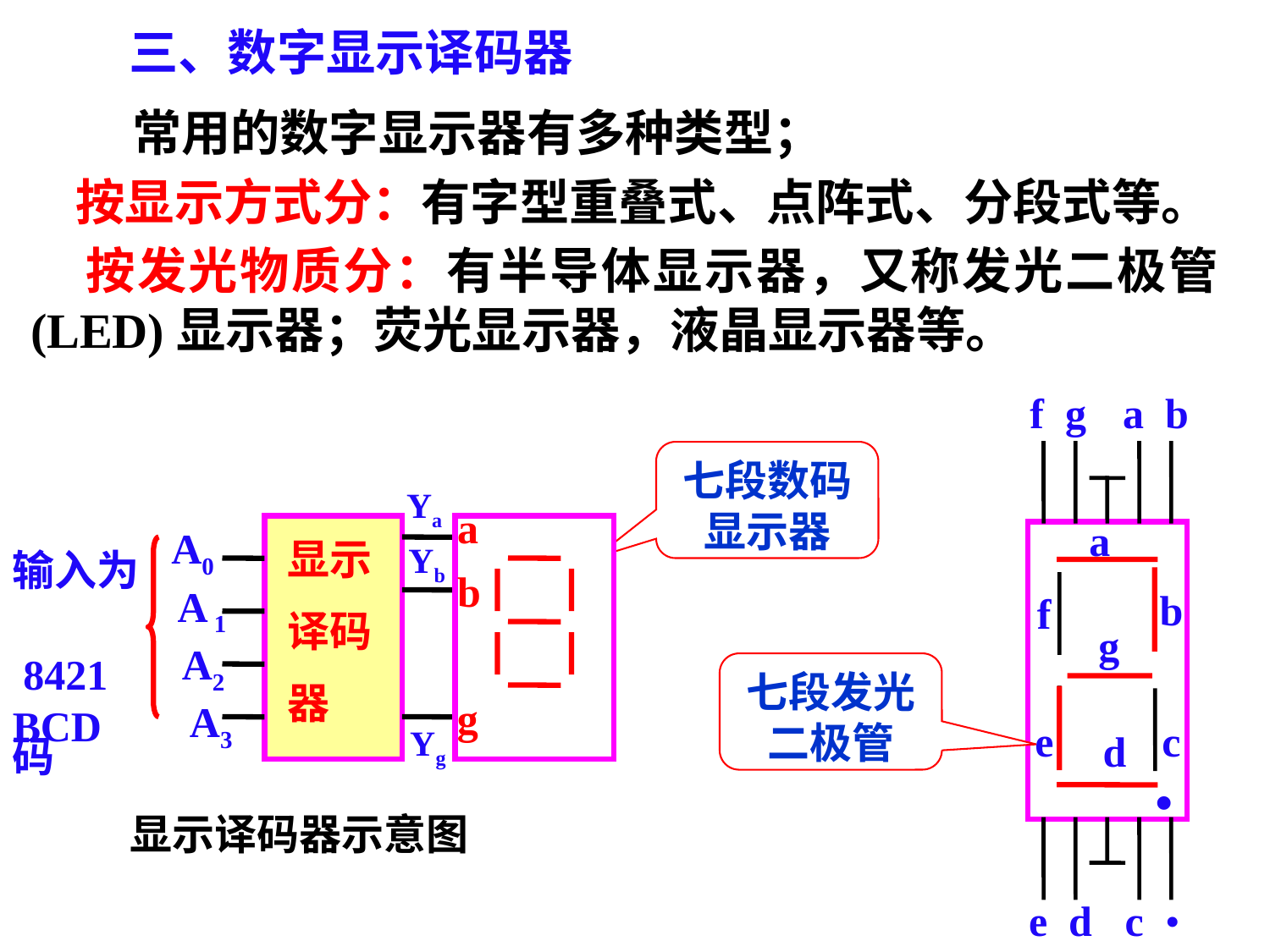

# 三、数字显示译码器
        常用的数字显示器有多种类型；
   按显示方式分：有字型重叠式、点阵式、分段式等。
   按发光物质分：有半导体显示器，又称发光二极管(LED)显示器；荧光显示器，液晶显示器等。
f  g
a  b

a

b
f
g

e
c
d
•

e  d
c  •
七段数码
显示器
Ya
a
A0      A 1    A2      A3

显示
译码
器
Yb
输入为
 8421
BCD码

b

g

Yg

显示译码器示意图
七段发光
二极管